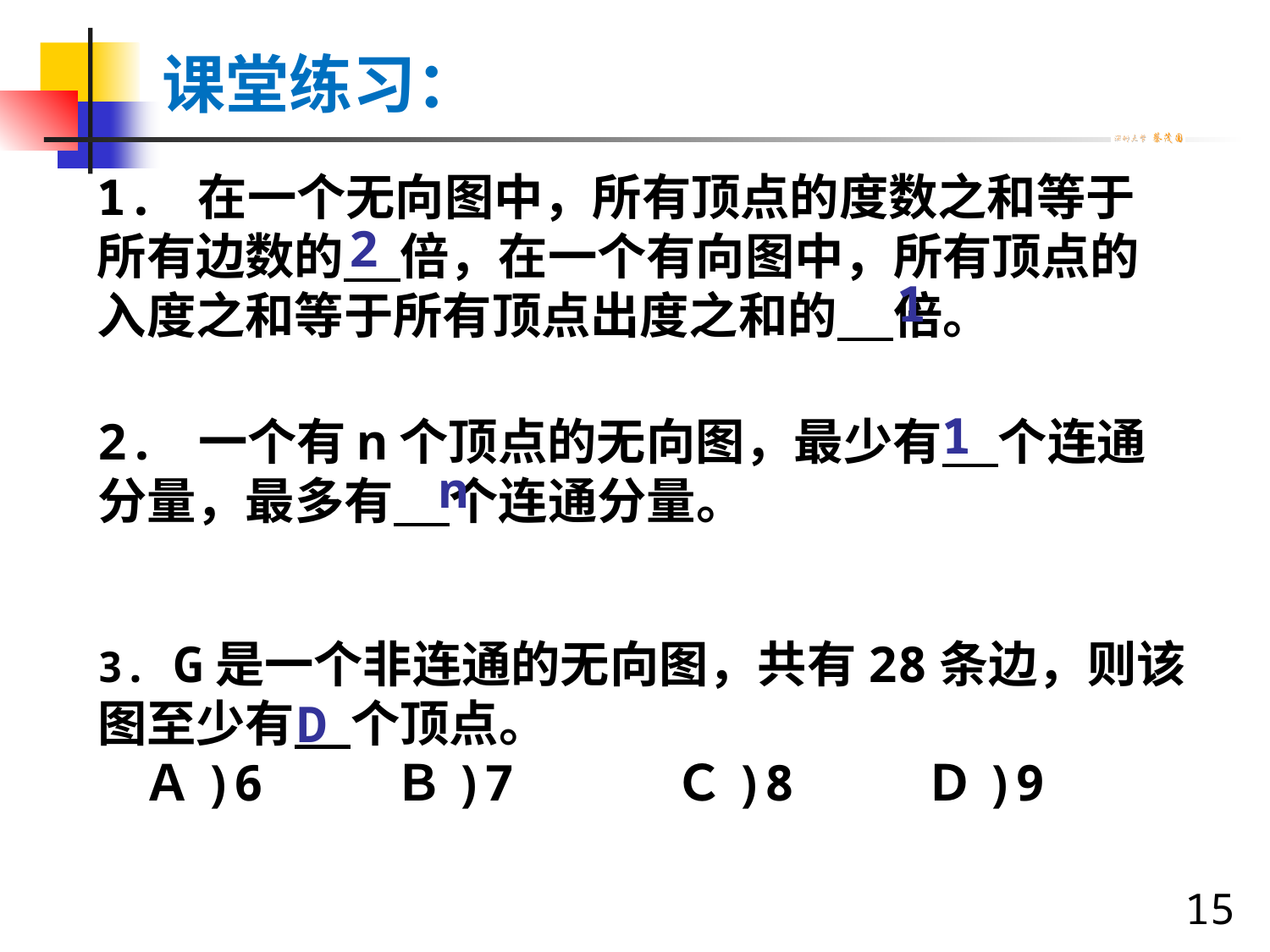

课堂练习：
1. 在一个无向图中，所有顶点的度数之和等于所有边数的     倍，在一个有向图中，所有顶点的入度之和等于所有顶点出度之和的     倍。
2
1
1
2. 一个有n个顶点的无向图，最少有     个连通分量，最多有     个连通分量。
n
3. G是一个非连通的无向图，共有28条边，则该图至少有     个顶点。
   Ａ)6    Ｂ)7     Ｃ)8    Ｄ)9
D
15